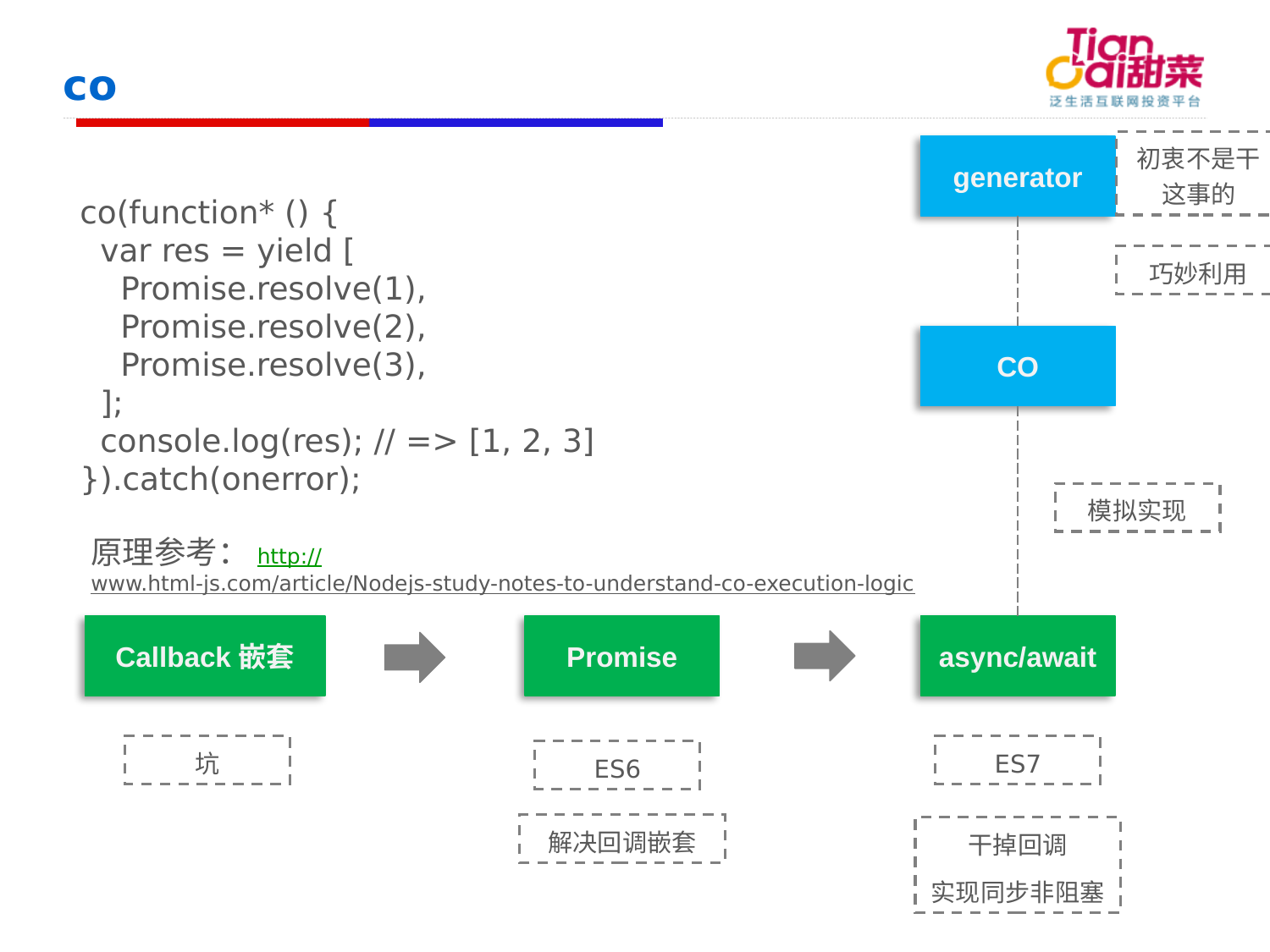

# co
初衷不是干这事的
generator
co(function* () {
  var res = yield [
    Promise.resolve(1),
    Promise.resolve(2),
    Promise.resolve(3),
  ];
  console.log(res); // => [1, 2, 3]
}).catch(onerror);
巧妙利用
CO
模拟实现
原理参考：http://www.html-js.com/article/Nodejs-study-notes-to-understand-co-execution-logic
Callback嵌套
Promise
async/await

坑
ES7
ES6
解决回调嵌套
干掉回调
实现同步非阻塞